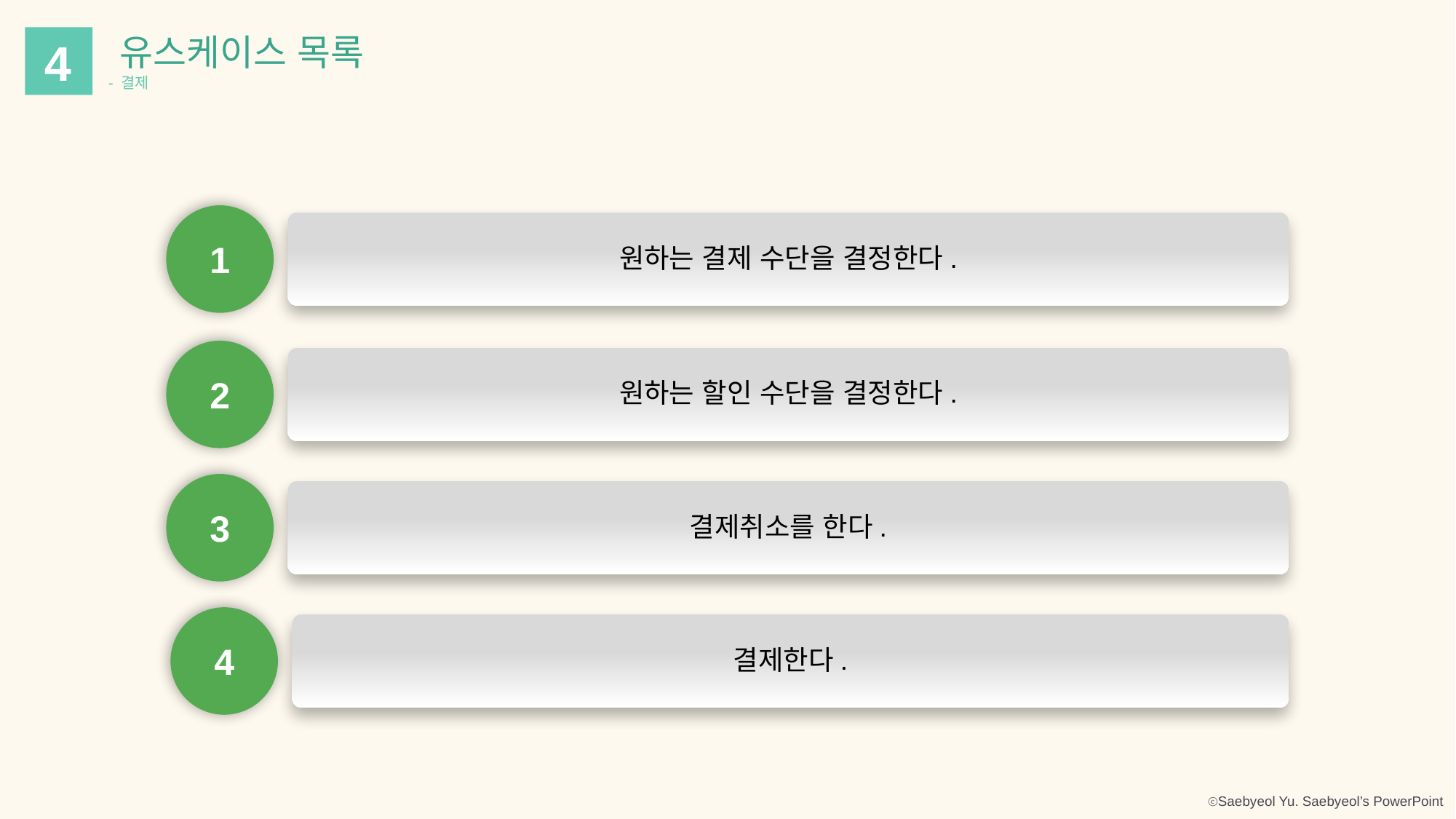

유스케이스 목록
- 결제

4
1

원하는 결제 수단을 결정한다.
2

원하는 할인 수단을 결정한다.
3

결제취소를 한다.
4

결제한다.